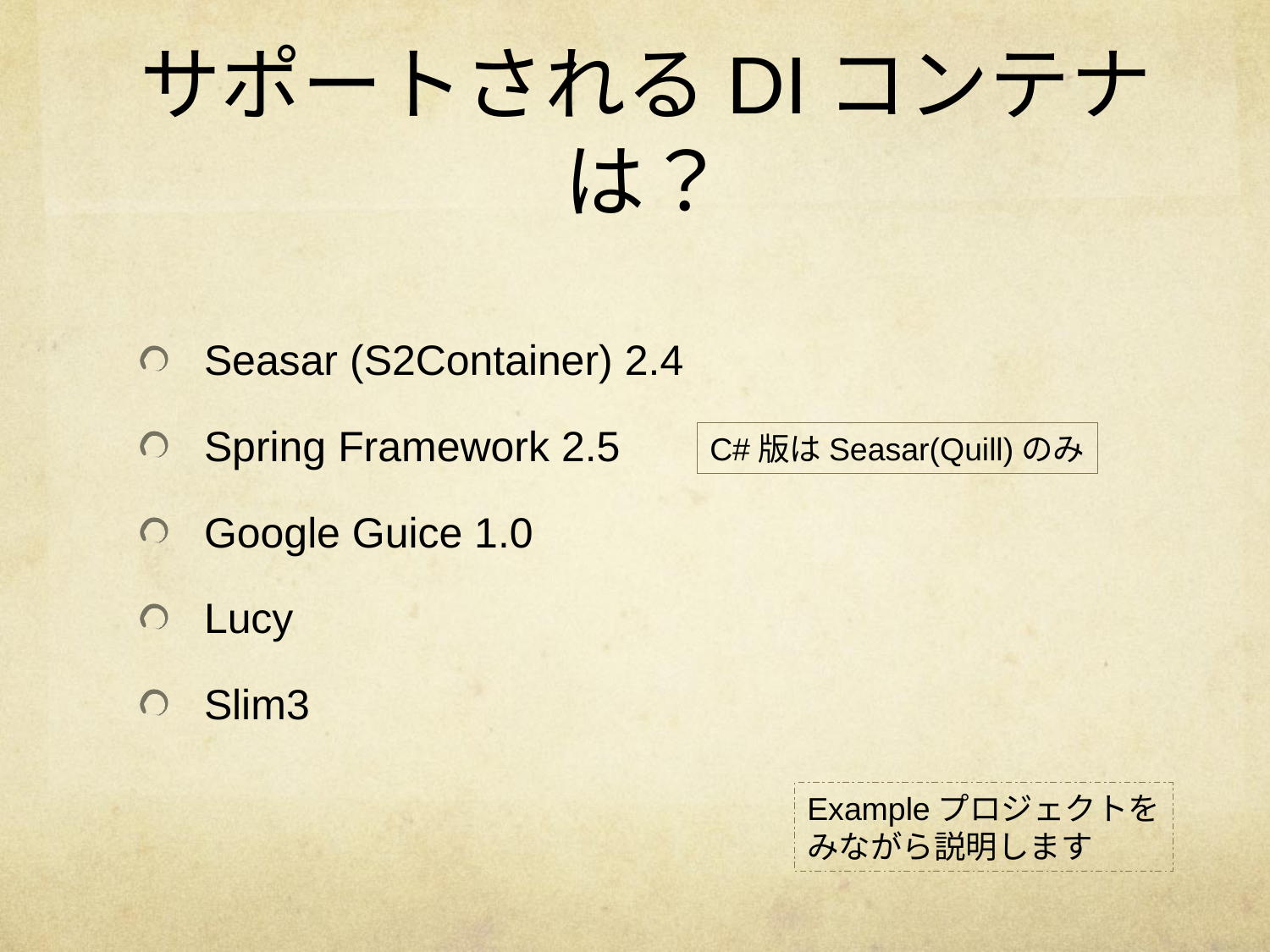

# サポートされるDIコンテナは？

Seasar (S2Container) 2.4
Spring Framework 2.5
Google Guice 1.0
Lucy
Slim3

C#版はSeasar(Quill)のみ
Exampleプロジェクトを
みながら説明します